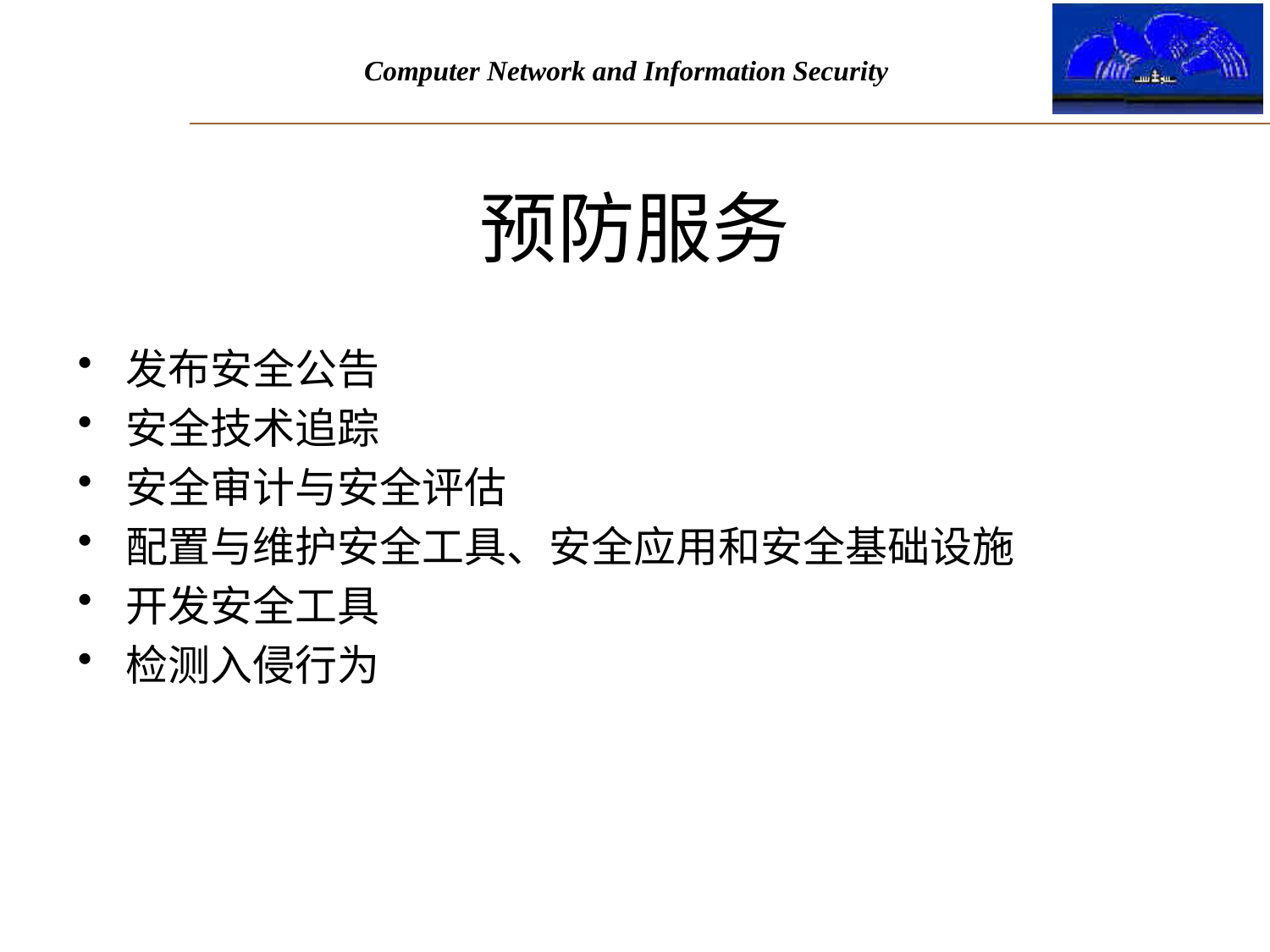

# 预防服务
发布安全公告
安全技术追踪
安全审计与安全评估
配置与维护安全工具、安全应用和安全基础设施
开发安全工具
检测入侵行为